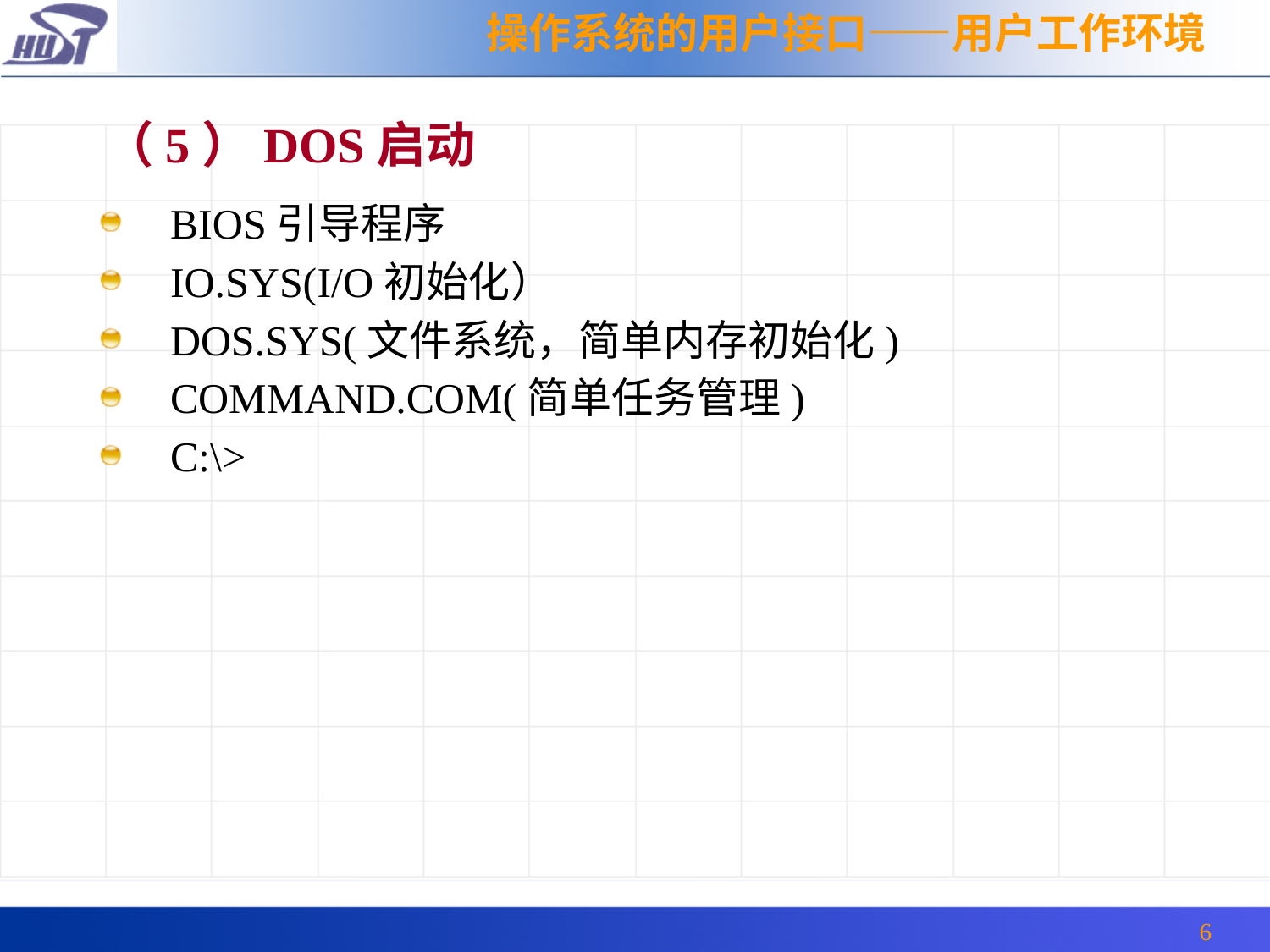

操作系统的用户接口——用户工作环境
（5）DOS启动
BIOS引导程序
IO.SYS(I/O初始化）
DOS.SYS(文件系统，简单内存初始化)
COMMAND.COM(简单任务管理)
C:\>
6